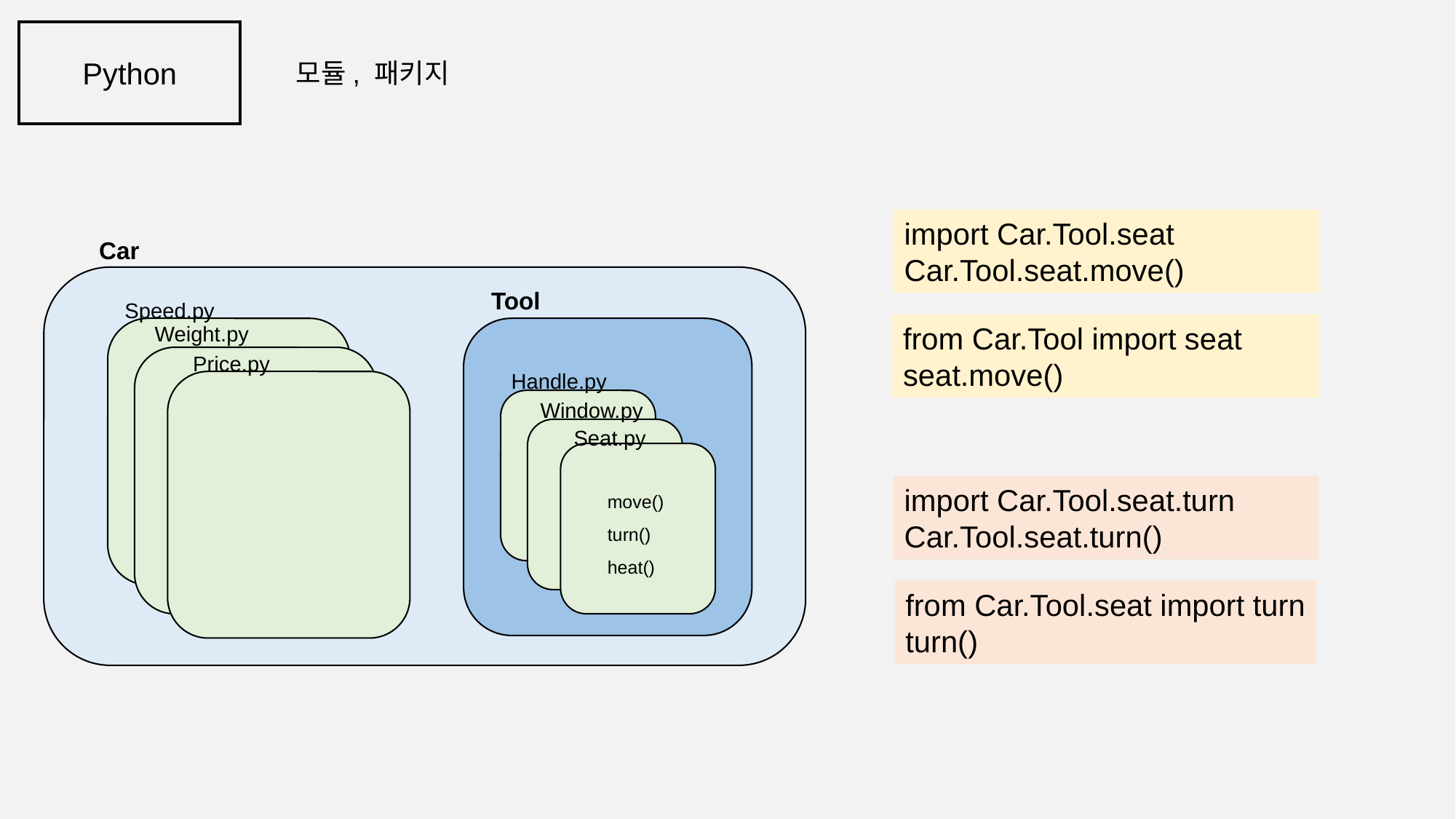

Python
모듈, 패키지
import Car.Tool.seat
Car.Tool.seat.move()
Car

Tool
Speed.py
Weight.py

Price.py

Handle.py

Window.py

Seat.py

move()
turn()
heat()
from Car.Tool import seat
seat.move()
   '"
import Car.Tool.seat.turn
Car.Tool.seat.turn()
from Car.Tool.seat import turn
turn()